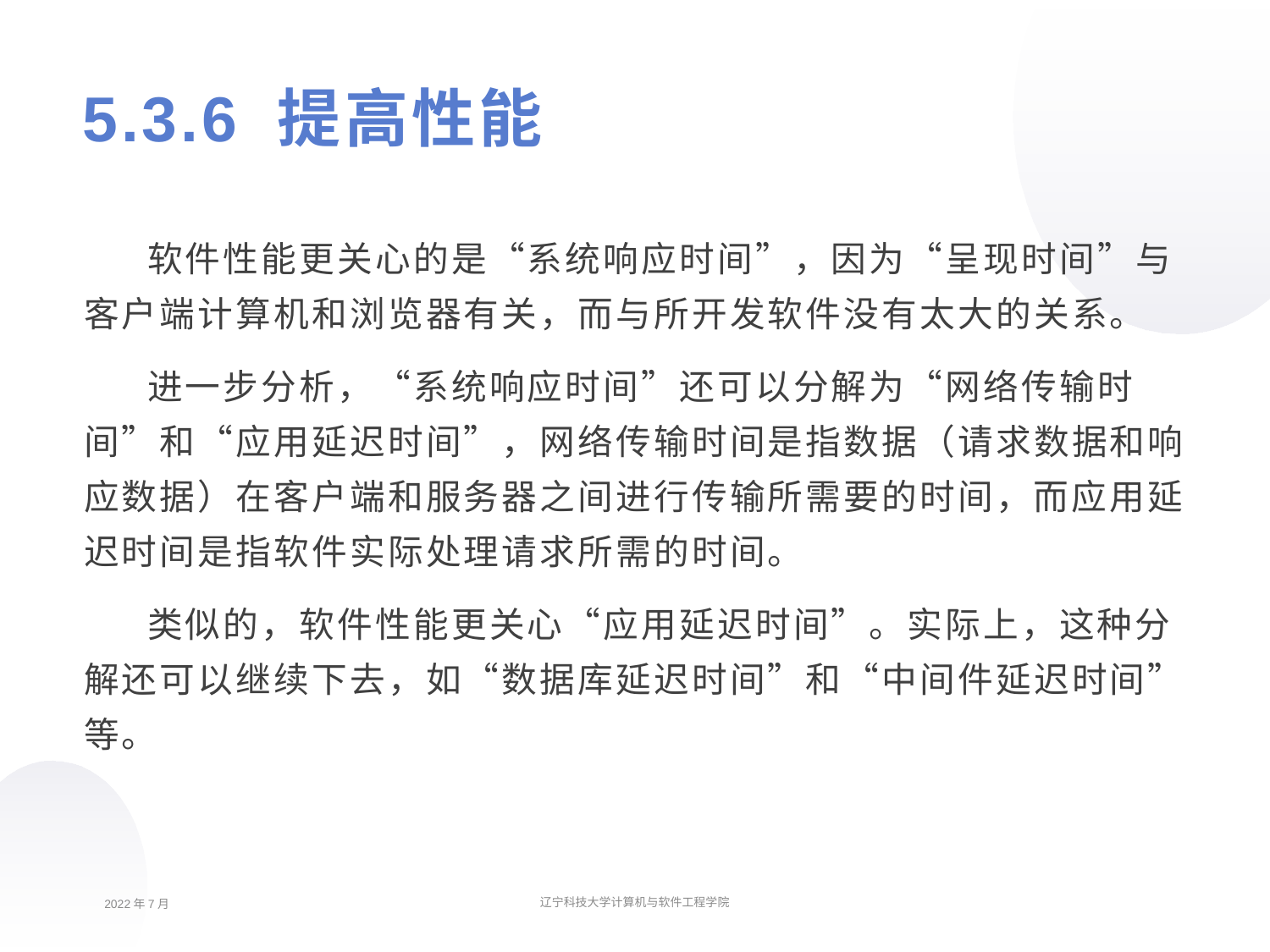

# 5.3.6 提高性能
软件性能更关心的是“系统响应时间”，因为“呈现时间”与客户端计算机和浏览器有关，而与所开发软件没有太大的关系。
进一步分析，“系统响应时间”还可以分解为“网络传输时间”和“应用延迟时间”，网络传输时间是指数据（请求数据和响应数据）在客户端和服务器之间进行传输所需要的时间，而应用延迟时间是指软件实际处理请求所需的时间。
类似的，软件性能更关心“应用延迟时间”。实际上，这种分解还可以继续下去，如“数据库延迟时间”和“中间件延迟时间”等。

2022年7月
辽宁科技大学计算机与软件工程学院
108